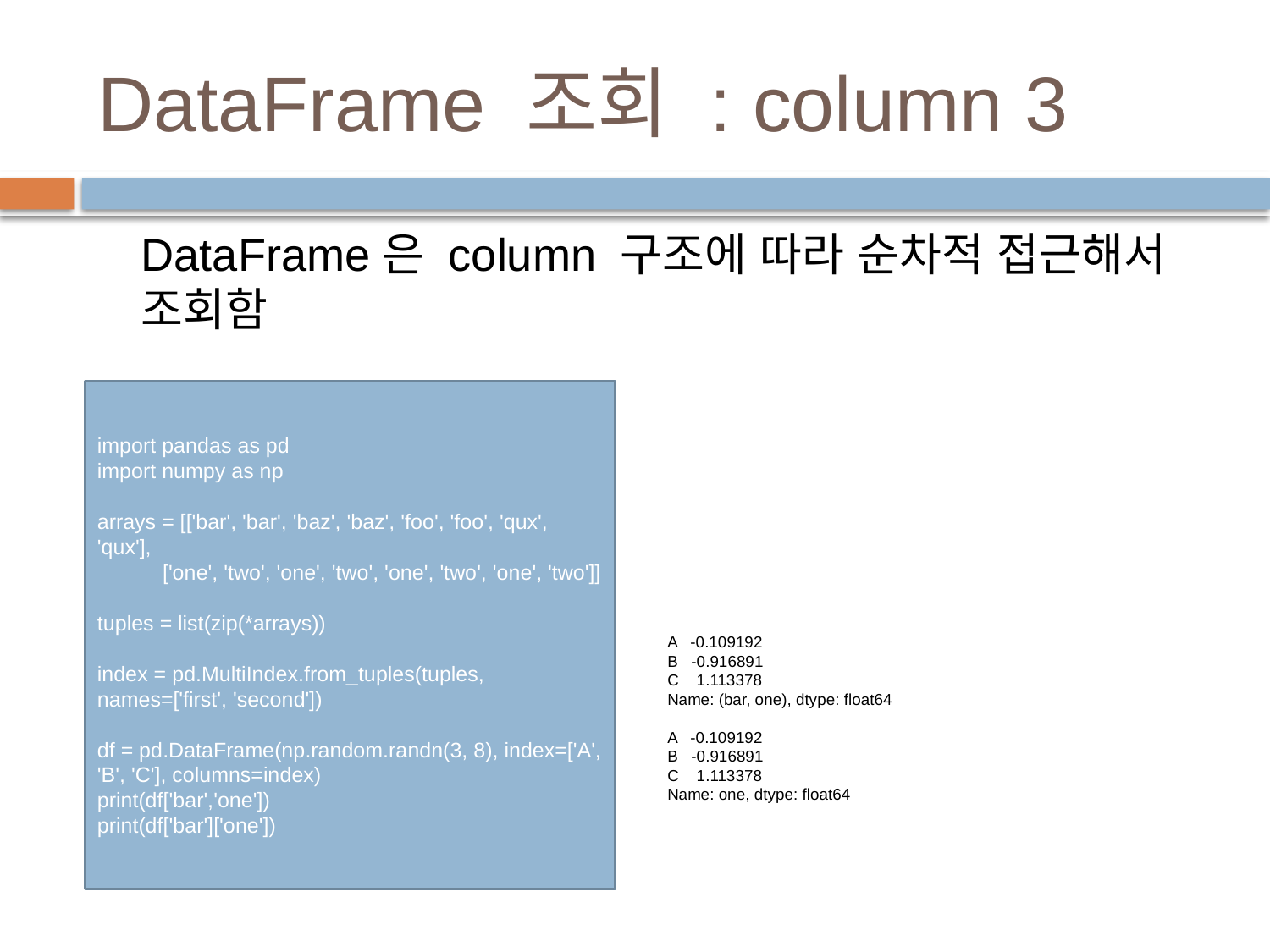

# DataFrame 조회 : column 3
DataFrame은 column 구조에 따라 순차적 접근해서 조회함
import pandas as pd
import numpy as np

arrays = [['bar', 'bar', 'baz', 'baz', 'foo', 'foo', 'qux', 'qux'],
           ['one', 'two', 'one', 'two', 'one', 'two', 'one', 'two']]

tuples = list(zip(*arrays))

index = pd.MultiIndex.from_tuples(tuples, names=['first', 'second'])

df = pd.DataFrame(np.random.randn(3, 8), index=['A', 'B', 'C'], columns=index)
print(df['bar','one'])
print(df['bar']['one'])

A   -0.109192
B   -0.916891
C    1.113378
Name: (bar, one), dtype: float64

A   -0.109192
B   -0.916891
C    1.113378
Name: one, dtype: float64